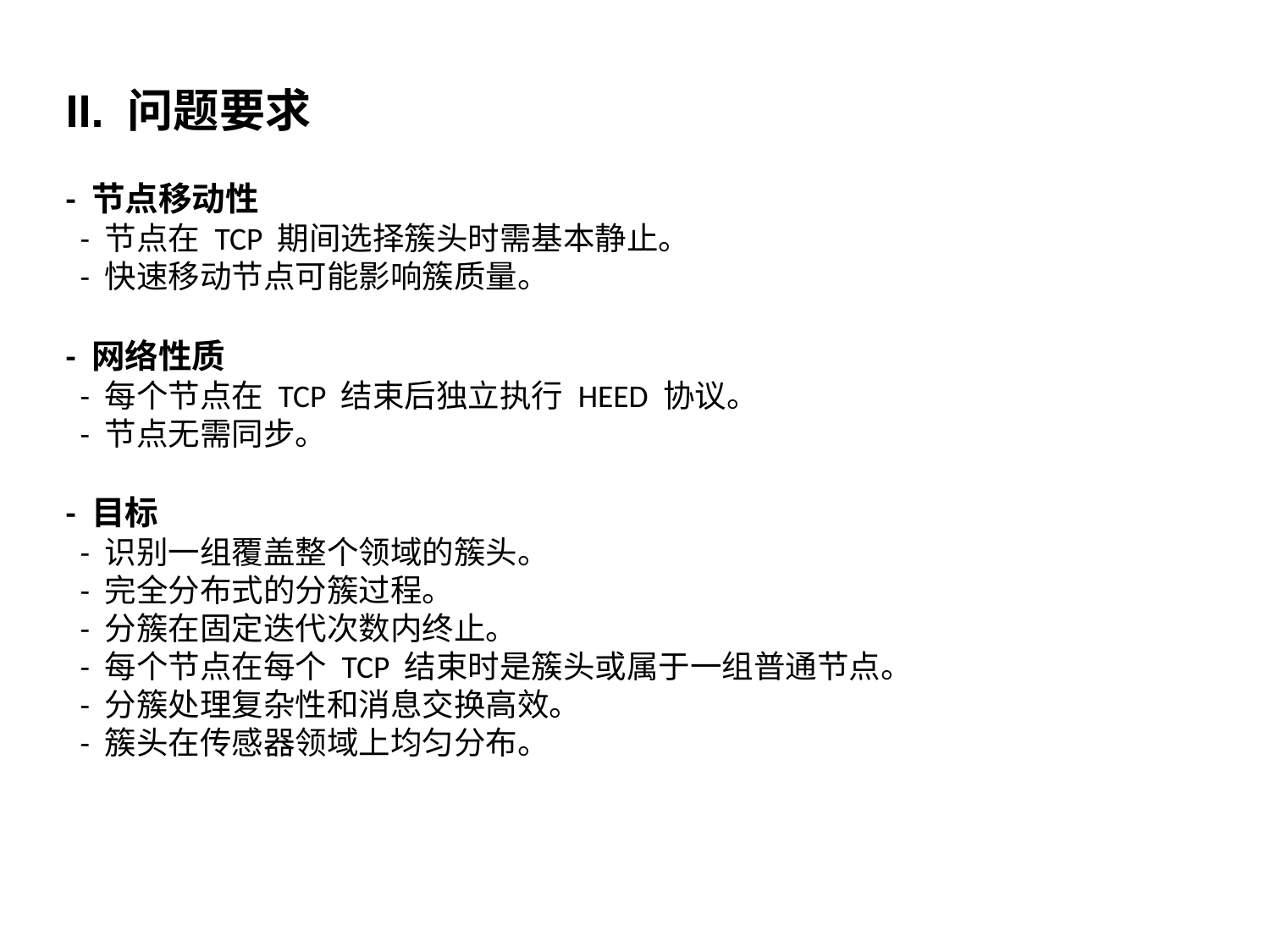

II. 问题要求

- 节点移动性
  - 节点在 TCP 期间选择簇头时需基本静止。
  - 快速移动节点可能影响簇质量。

- 网络性质
  - 每个节点在 TCP 结束后独立执行 HEED 协议。
  - 节点无需同步。

- 目标
  - 识别一组覆盖整个领域的簇头。
  - 完全分布式的分簇过程。
  - 分簇在固定迭代次数内终止。
  - 每个节点在每个 TCP 结束时是簇头或属于一组普通节点。
  - 分簇处理复杂性和消息交换高效。
  - 簇头在传感器领域上均匀分布。